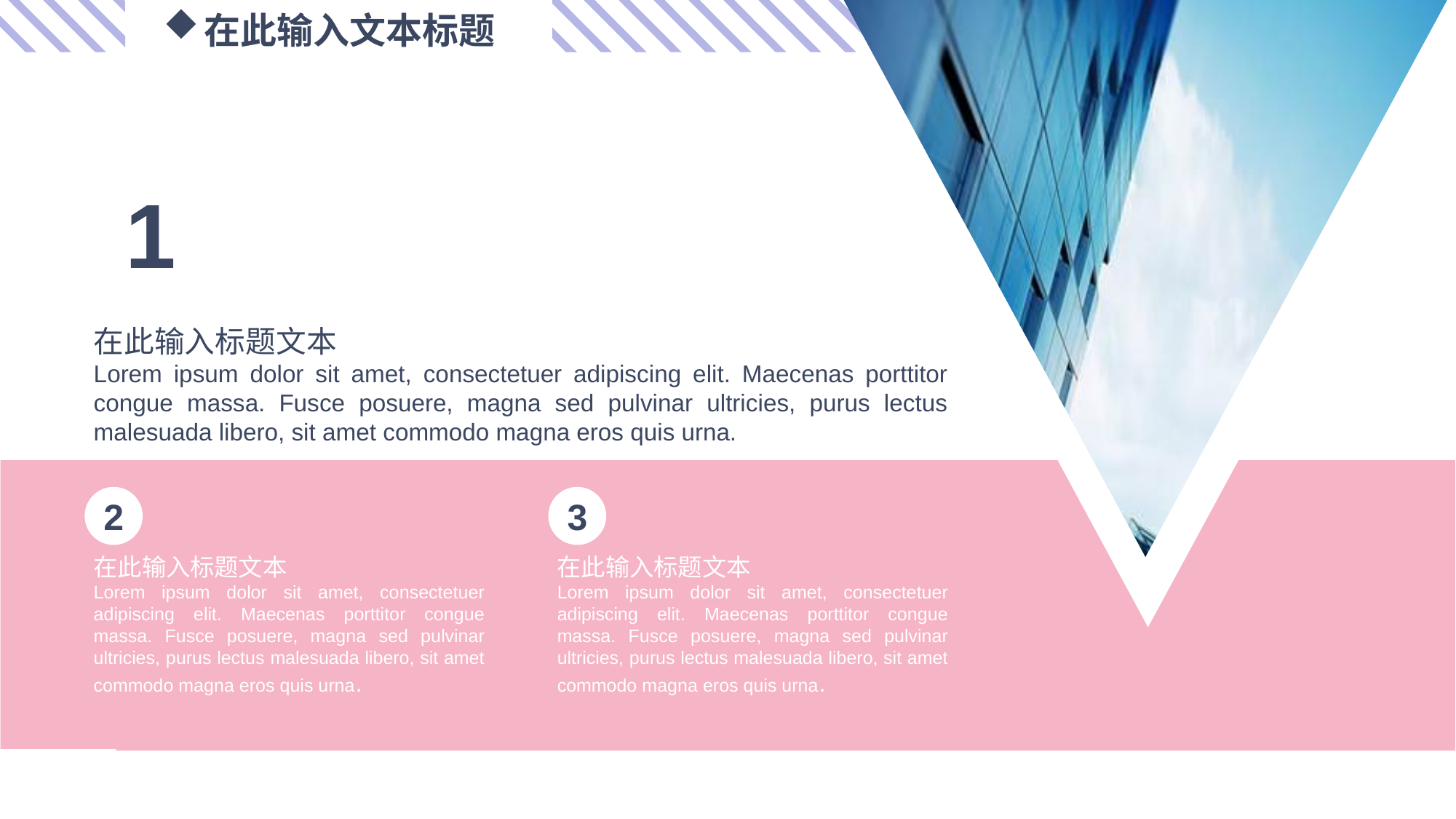

在此输入文本标题
1

在此输入标题文本
Lorem ipsum dolor sit amet, consectetuer adipiscing elit. Maecenas porttitor congue massa. Fusce posuere, magna sed pulvinar ultricies, purus lectus malesuada libero, sit amet commodo magna eros quis urna.

2

3
在此输入标题文本
Lorem ipsum dolor sit amet, consectetuer adipiscing elit. Maecenas porttitor congue massa. Fusce posuere, magna sed pulvinar ultricies, purus lectus malesuada libero, sit amet commodo magna eros quis urna.
在此输入标题文本
Lorem ipsum dolor sit amet, consectetuer adipiscing elit. Maecenas porttitor congue massa. Fusce posuere, magna sed pulvinar ultricies, purus lectus malesuada libero, sit amet commodo magna eros quis urna.